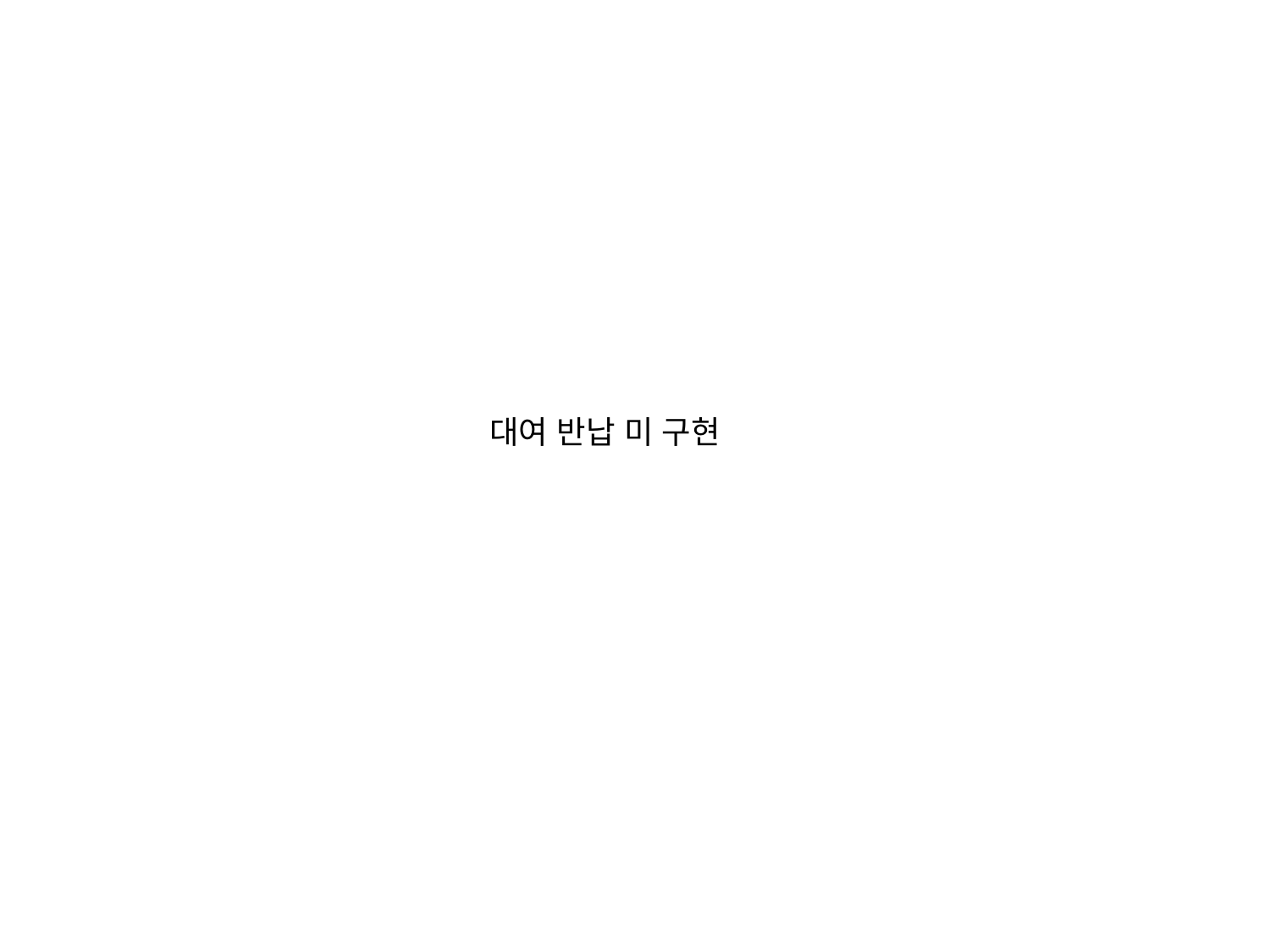

PROJECT
대출 반납 상세 페이지
대여 반납 미 구현